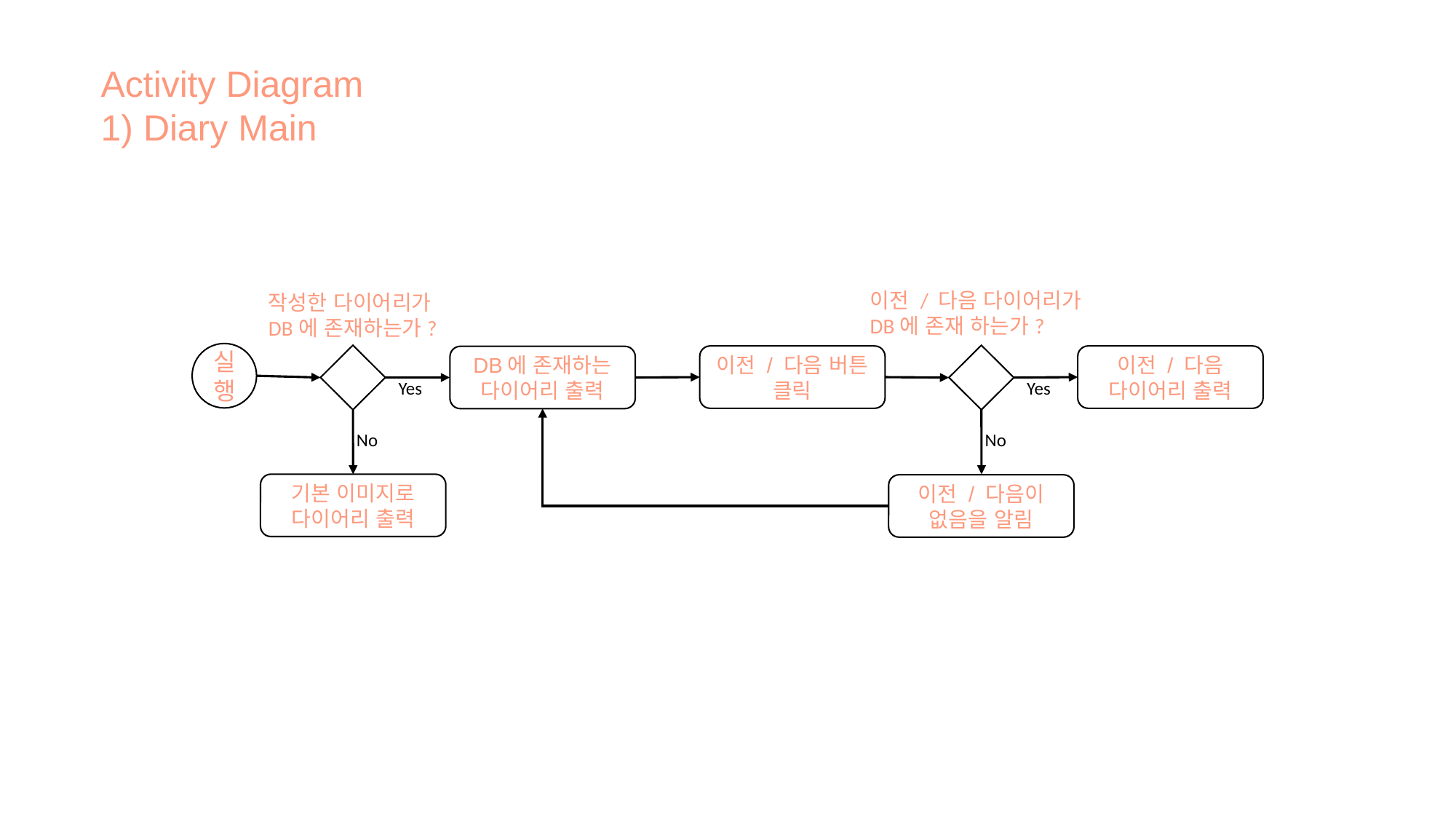

Activity Diagram
1) Diary Main
이전 / 다음 다이어리가
DB에 존재 하는가?
작성한 다이어리가
DB에 존재하는가?
실행

이전 / 다음 다이어리 출력
이전 / 다음 버튼 클릭
DB에 존재하는 다이어리 출력
Yes
Yes

No
No
기본 이미지로 다이어리 출력
이전 / 다음이 없음을 알림